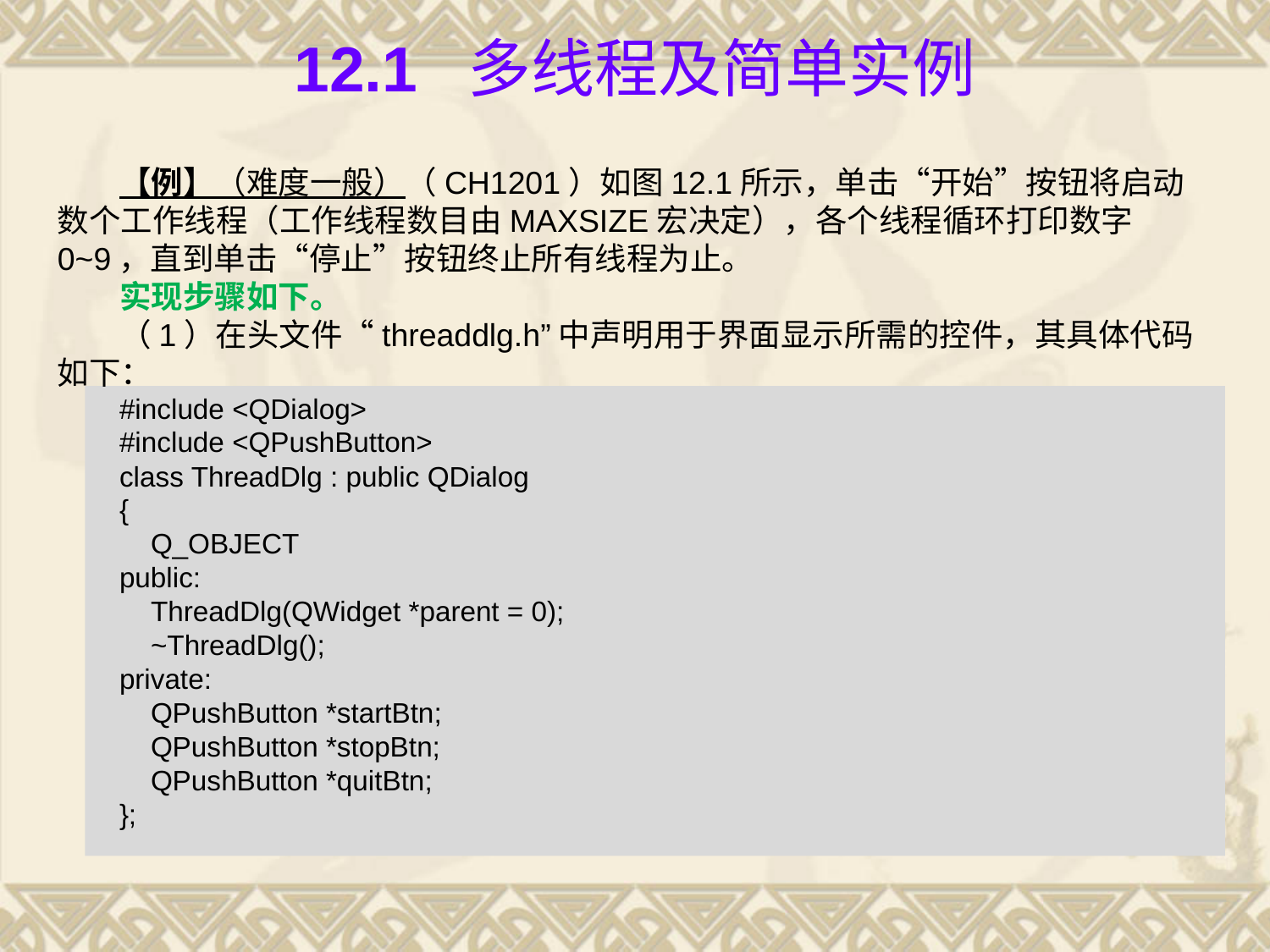

# 12.1  多线程及简单实例
【例】（难度一般）（CH1201）如图12.1所示，单击“开始”按钮将启动数个工作线程（工作线程数目由MAXSIZE宏决定），各个线程循环打印数字0~9，直到单击“停止”按钮终止所有线程为止。
实现步骤如下。
（1）在头文件“threaddlg.h”中声明用于界面显示所需的控件，其具体代码如下：
#include <QDialog>
#include <QPushButton>
class ThreadDlg : public QDialog
{
    Q_OBJECT
public:
    ThreadDlg(QWidget *parent = 0);
    ~ThreadDlg();
private:
    QPushButton *startBtn;
    QPushButton *stopBtn;
    QPushButton *quitBtn;
};